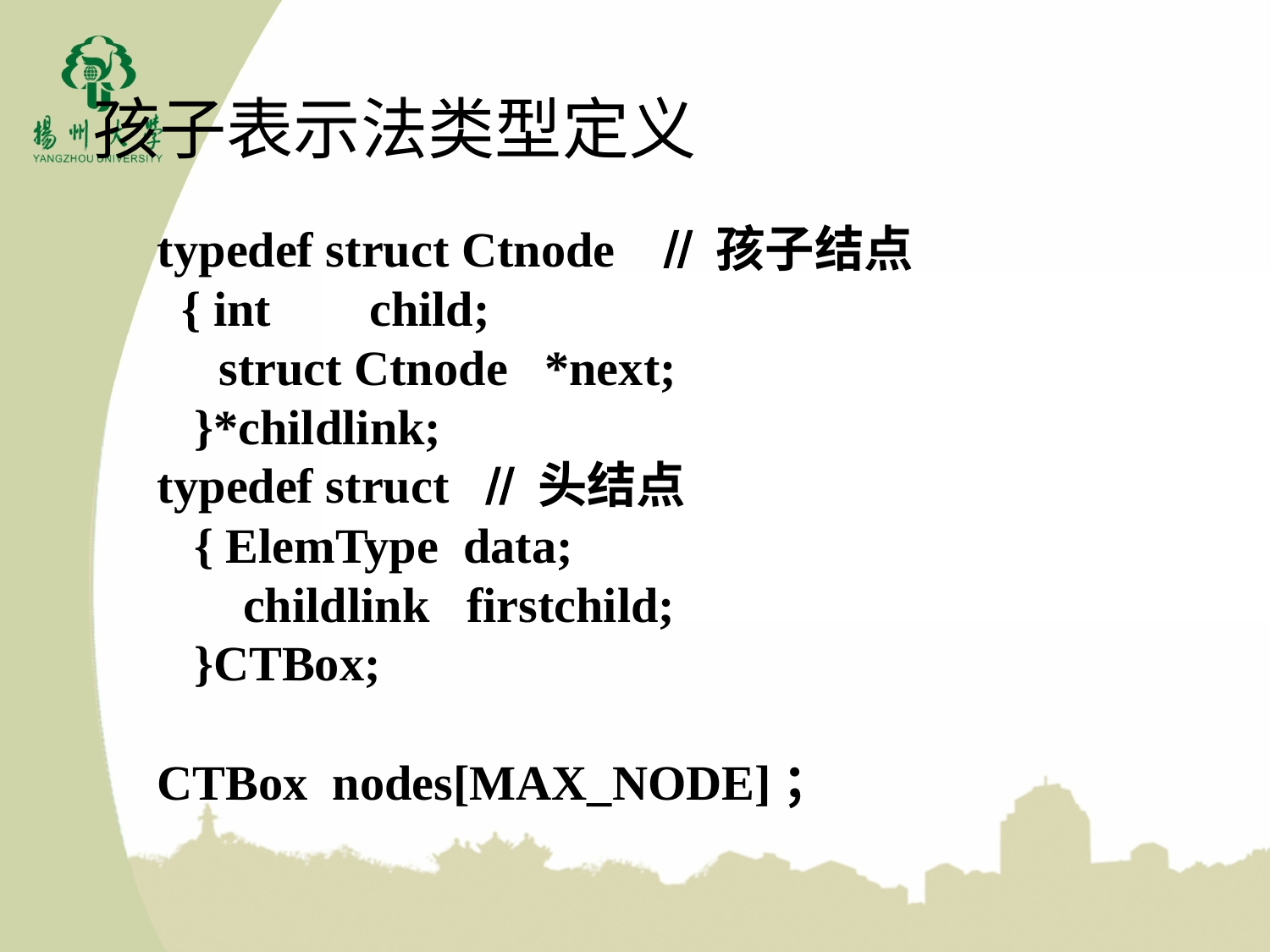

孩子表示法类型定义
typedef struct Ctnode    // 孩子结点
  { int        child;
     struct Ctnode   *next;
   }*childlink;
typedef struct   // 头结点
   { ElemType  data;
       childlink   firstchild;
   }CTBox;

CTBox  nodes[MAX_NODE]；